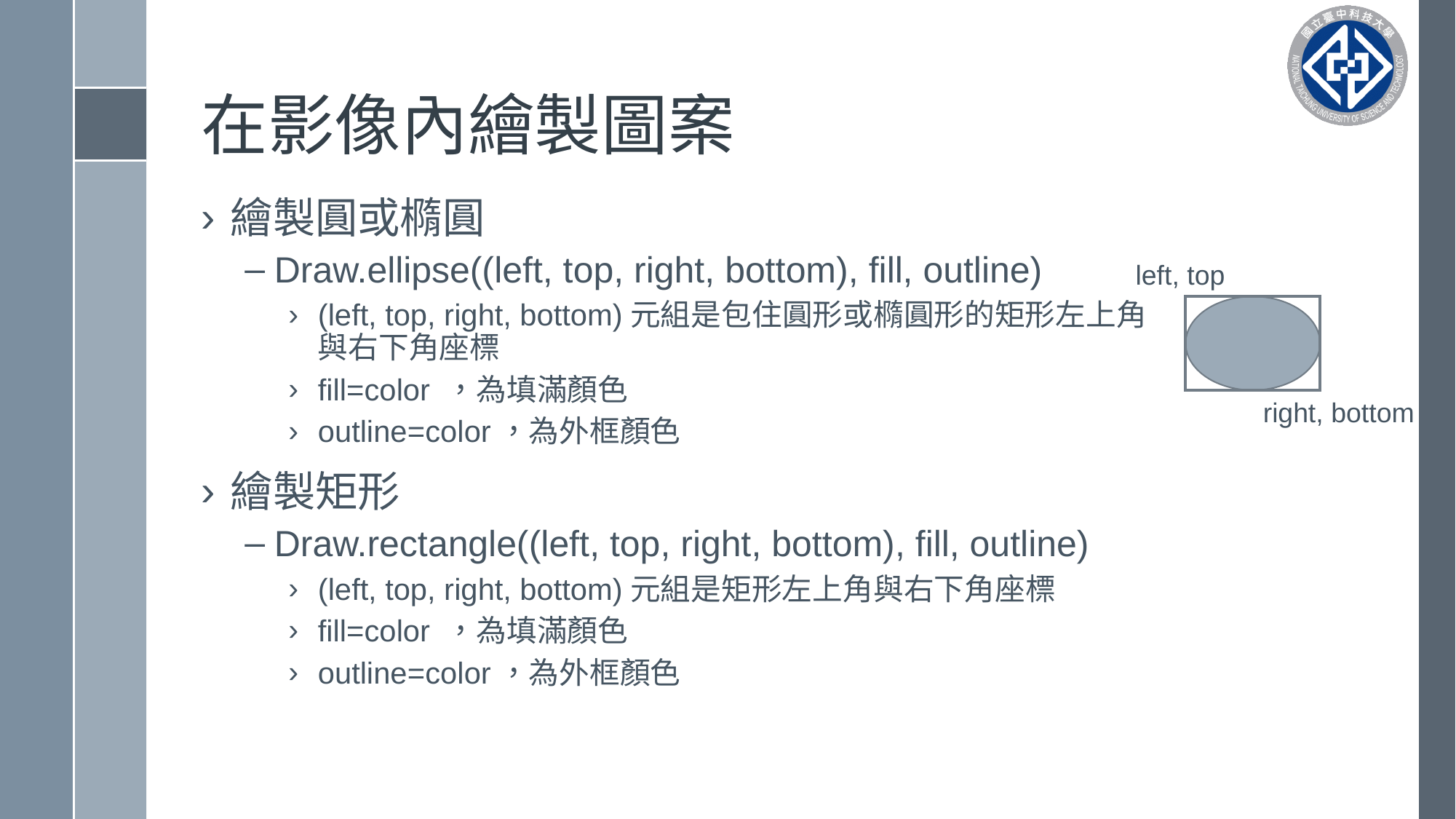

# 在影像內繪製圖案
繪製圓或橢圓
Draw.ellipse((left, top, right, bottom), fill, outline)
(left, top, right, bottom)元組是包住圓形或橢圓形的矩形左上角與右下角座標
fill=color ，為填滿顏色
outline=color，為外框顏色
繪製矩形
Draw.rectangle((left, top, right, bottom), fill, outline)
(left, top, right, bottom)元組是矩形左上角與右下角座標
fill=color ，為填滿顏色
outline=color，為外框顏色

left, top

right, bottom